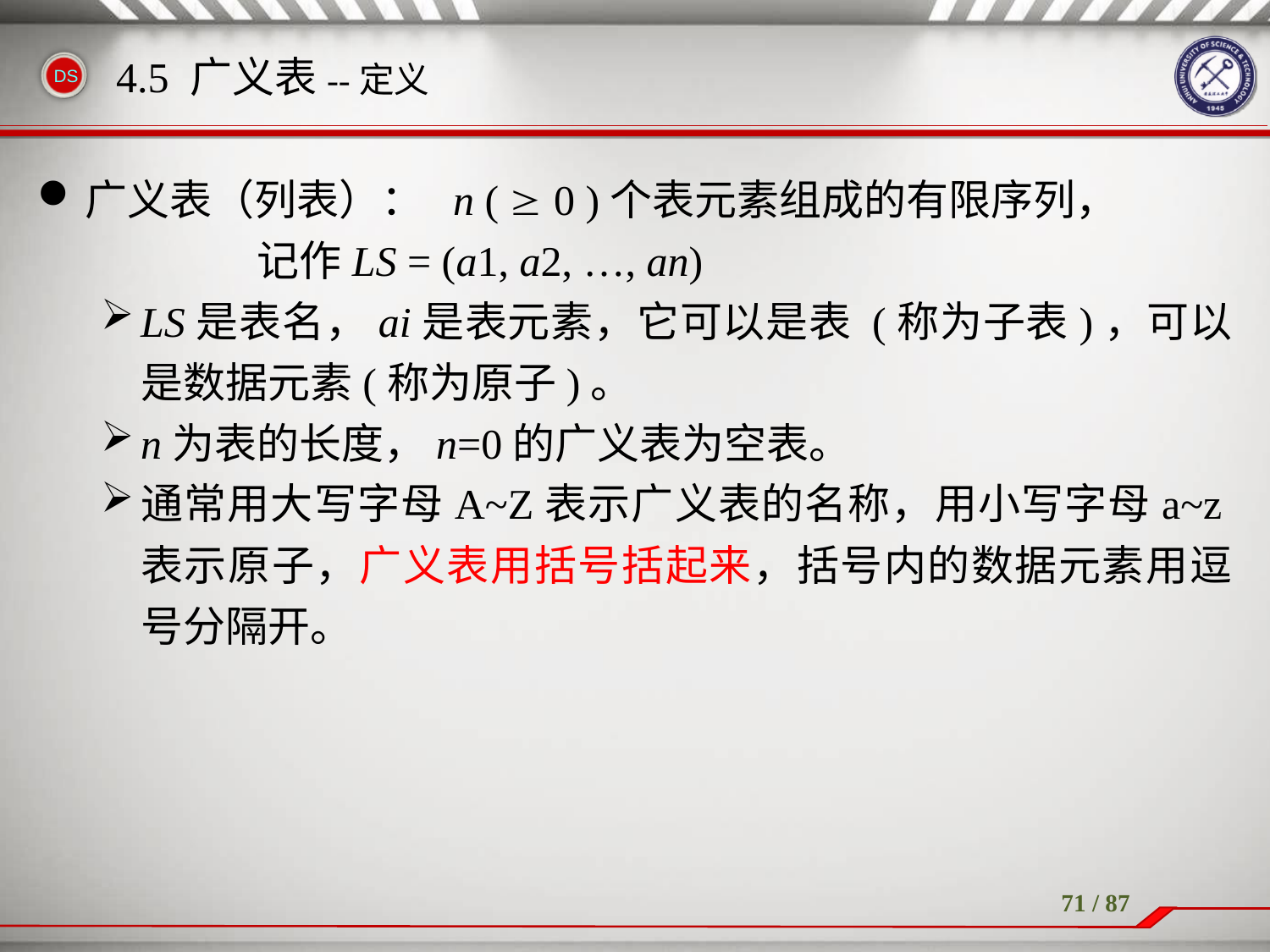

# 4.5 广义表--定义
广义表（列表）：  n ( ≥ 0 )个表元素组成的有限序列，
                      记作LS = (a1, a2, …, an)
LS是表名，ai是表元素，它可以是表 (称为子表)，可以是数据元素(称为原子)。
n为表的长度，n=0的广义表为空表。
通常用大写字母A~Z表示广义表的名称，用小写字母a~z表示原子，广义表用括号括起来，括号内的数据元素用逗号分隔开。